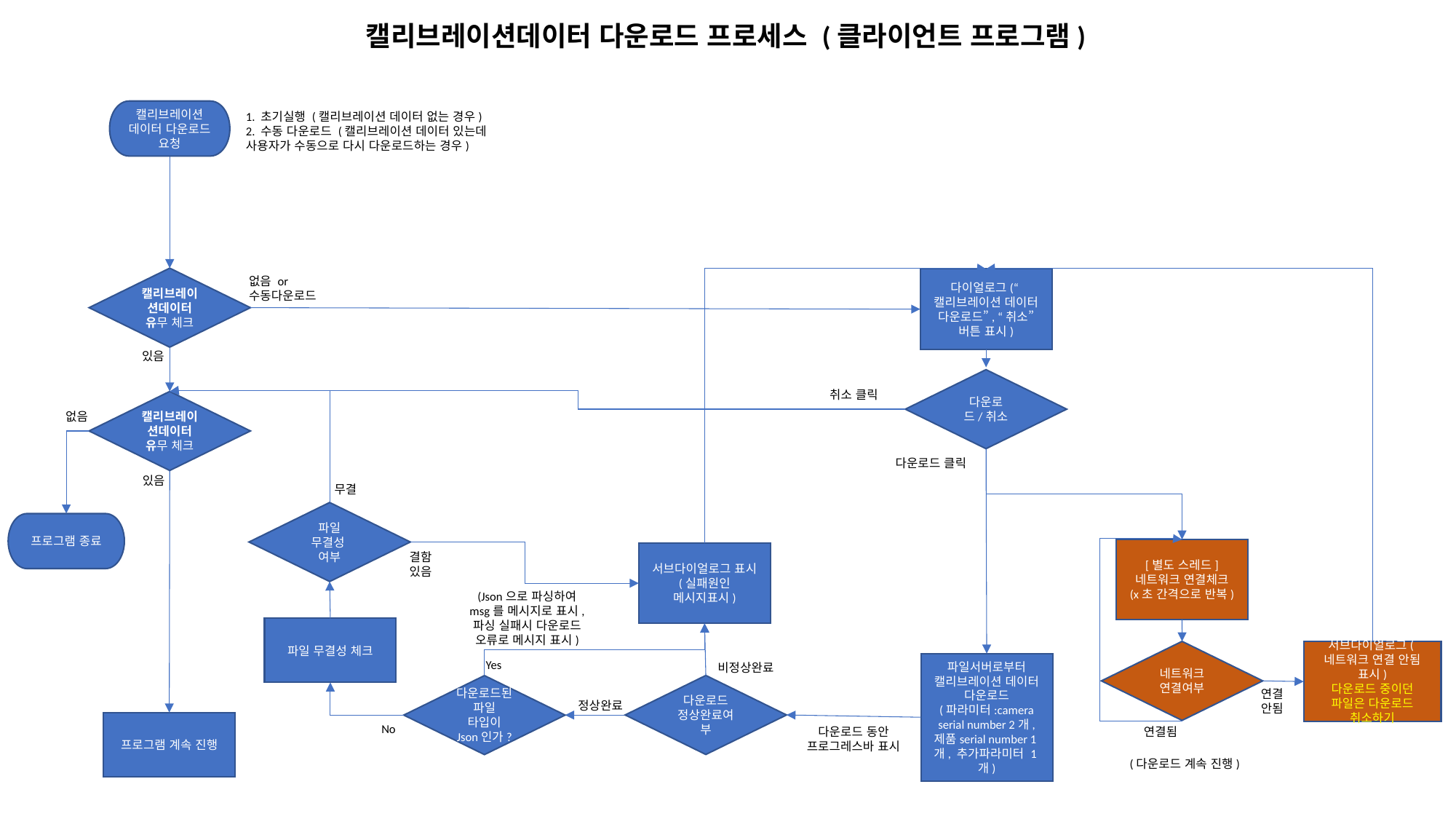

캘리브레이션데이터 다운로드 프로세스 (클라이언트 프로그램)
캘리브레이션 데이터 다운로드 요청
1. 초기실행 (캘리브레이션 데이터 없는 경우)
2. 수동 다운로드 (캘리브레이션 데이터 있는데 사용자가 수동으로 다시 다운로드하는 경우)
없음 or 수동다운로드
캘리브레이션데이터 유무 체크
다이얼로그(“캘리브레이션 데이터 다운로드”, “취소”버튼 표시)
있음
다운로드/취소
취소 클릭
캘리브레이션데이터 유무 체크
없음
다운로드 클릭
있음
무결
파일 무결성  여부
프로그램 종료
[별도 스레드]
네트워크 연결체크
(x초 간격으로 반복)
서브다이얼로그 표시
(실패원인 메시지표시)
결함있음
(Json으로 파싱하여 msg를 메시지로 표시,
파싱 실패시 다운로드 오류로 메시지 표시)
파일 무결성 체크
네트워크 연결여부
서브다이얼로그(네트워크 연결 안됨 표시)
다운로드 중이던 파일은 다운로드 취소하기
Yes
파일서버로부터 캘리브레이션 데이터 다운로드
(파라미터:camera serial number 2개, 제품serial number 1개, 추가파라미터 1개)
비정상완료
다운로드 정상완료여부
다운로드된 파일 타입이 Json인가?
연결안됨
정상완료
프로그램 계속 진행
No
다운로드 동안 프로그레스바 표시
연결됨
(다운로드 계속 진행)